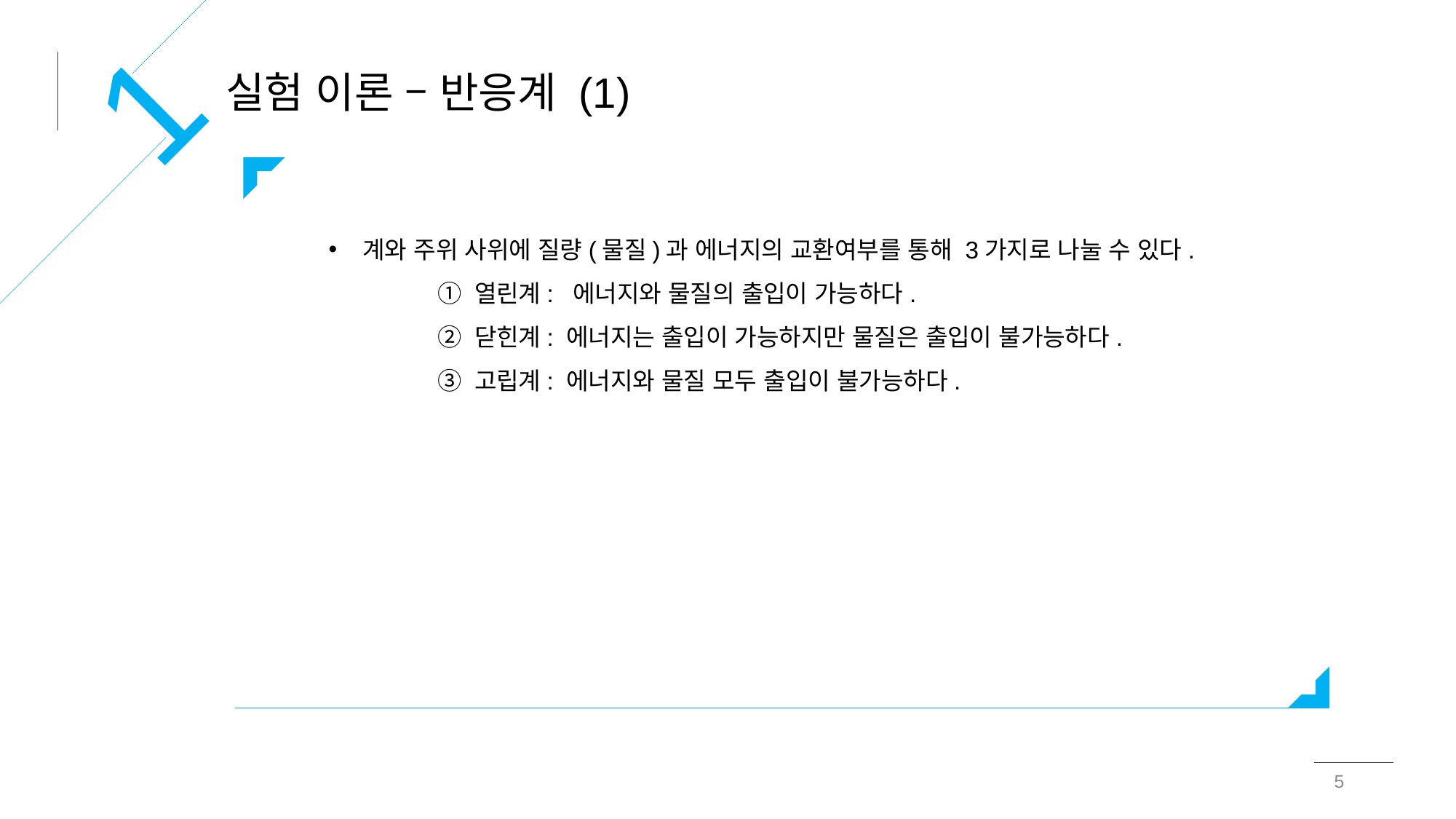

1
실험 이론 – 반응계 (1)

계와 주위 사위에 질량(물질)과 에너지의 교환여부를 통해 3가지로 나눌 수 있다.
	① 열린계:  에너지와 물질의 출입이 가능하다.
	② 닫힌계: 에너지는 출입이 가능하지만 물질은 출입이 불가능하다.
	③ 고립계: 에너지와 물질 모두 출입이 불가능하다.

5